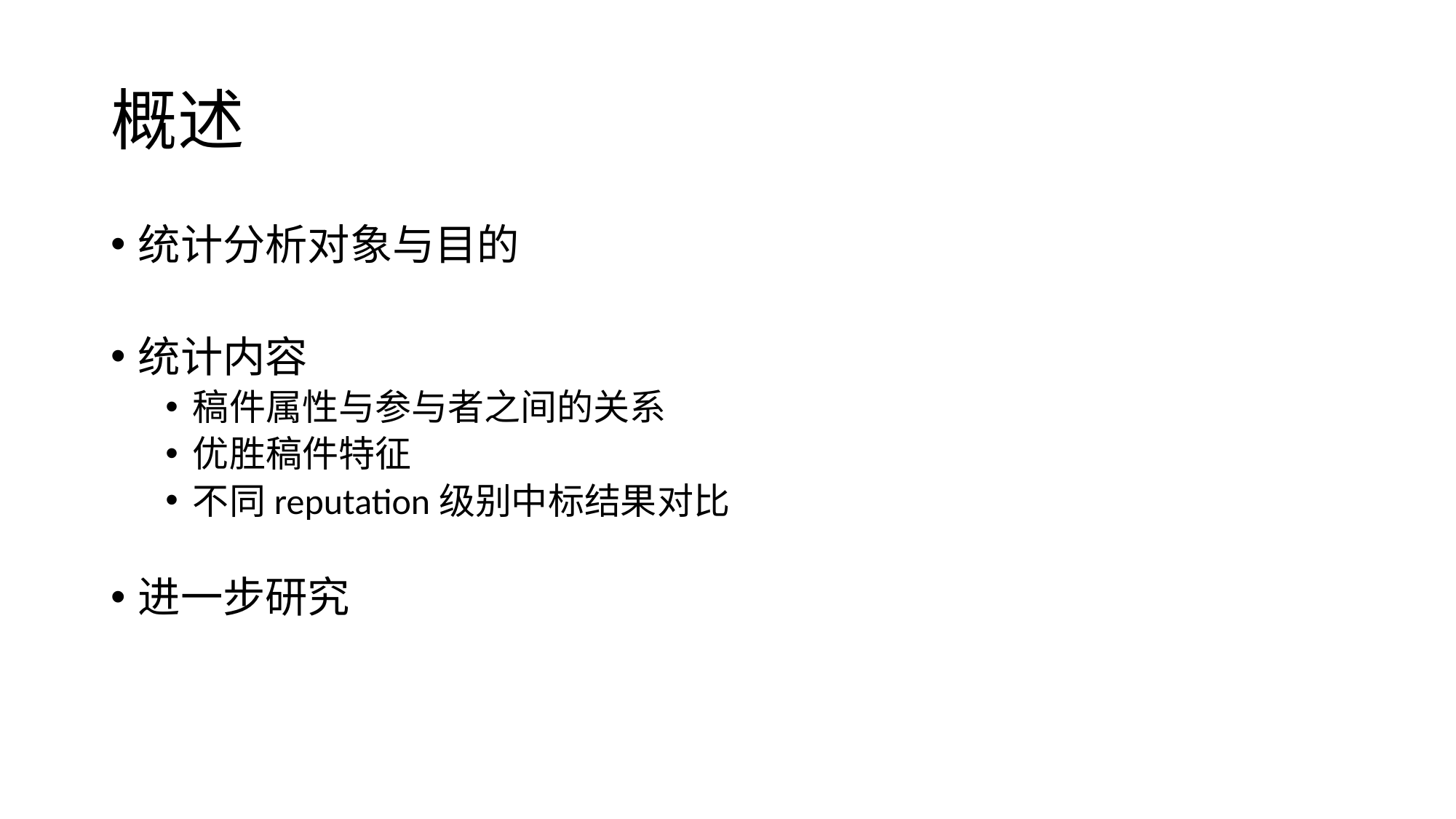

# 概述
统计分析对象与目的
统计内容
稿件属性与参与者之间的关系
优胜稿件特征
不同reputation级别中标结果对比
进一步研究